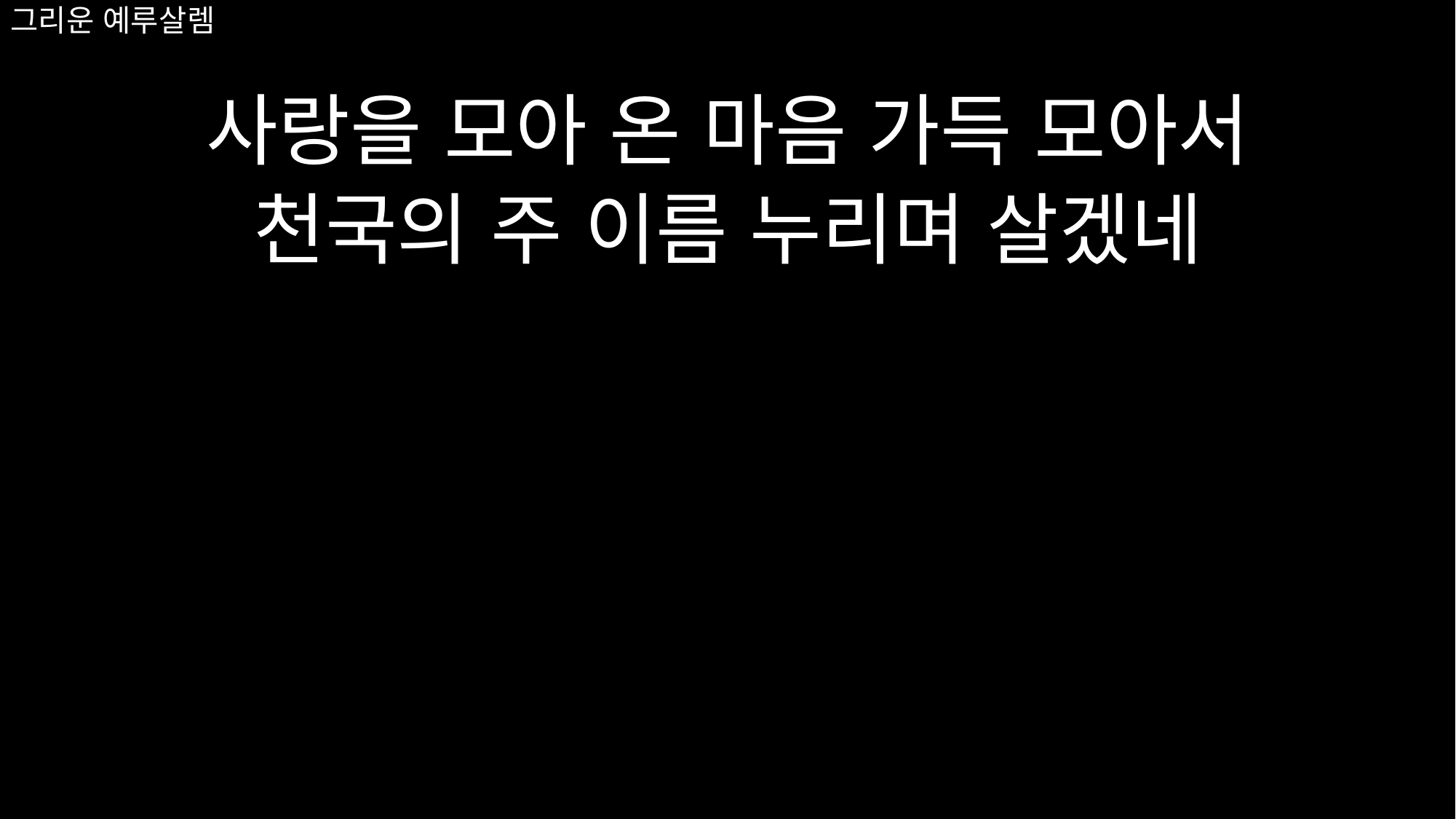

사랑을 모아 온 마음 가득 모아서
천국의 주 이름 누리며 살겠네

# 그리운 예루살렘